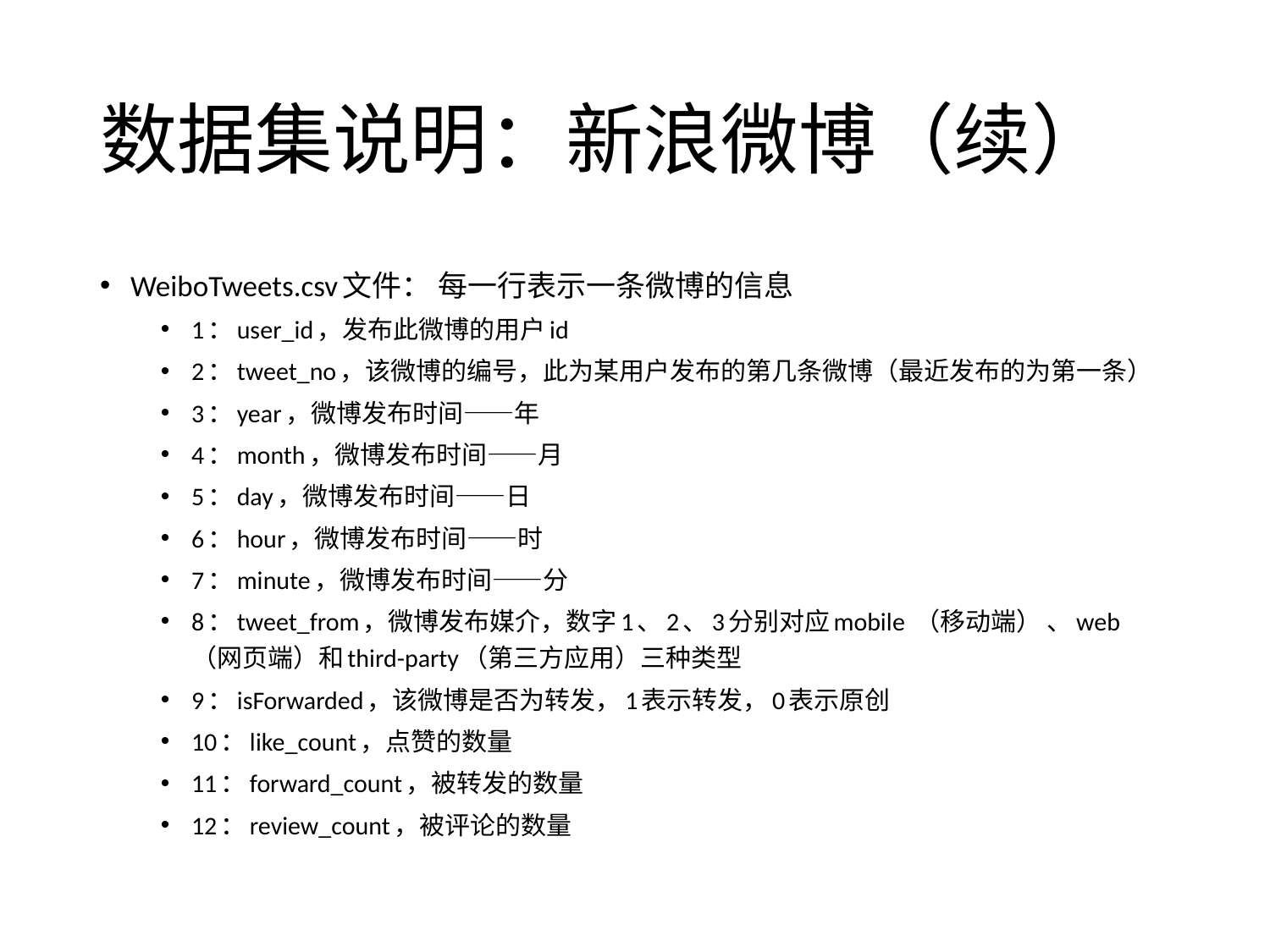

# 数据集说明：新浪微博（续）
WeiboTweets.csv文件： 每一行表示一条微博的信息
1：user_id，发布此微博的用户id
2：tweet_no，该微博的编号，此为某用户发布的第几条微博（最近发布的为第一条）
3：year，微博发布时间——年
4：month，微博发布时间——月
5：day，微博发布时间——日
6：hour，微博发布时间——时
7：minute，微博发布时间——分
8：tweet_from，微博发布媒介，数字1、2、3分别对应mobile （移动端） 、web（网页端）和third-party（第三方应用）三种类型
9：isForwarded，该微博是否为转发，1表示转发，0表示原创
10：like_count，点赞的数量
11：forward_count，被转发的数量
12：review_count，被评论的数量